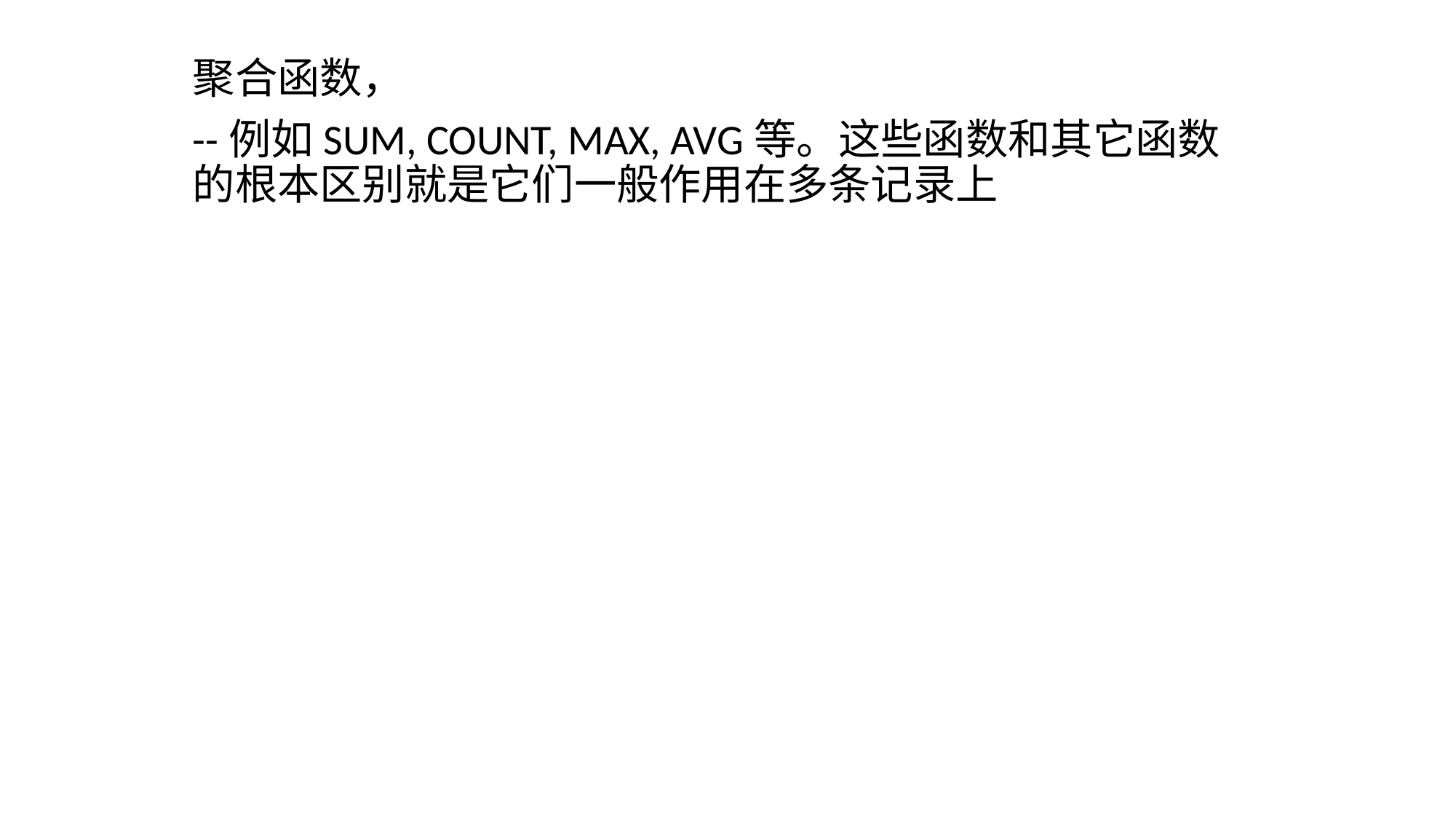

聚合函数，
--例如SUM, COUNT, MAX, AVG等。这些函数和其它函数的根本区别就是它们一般作用在多条记录上